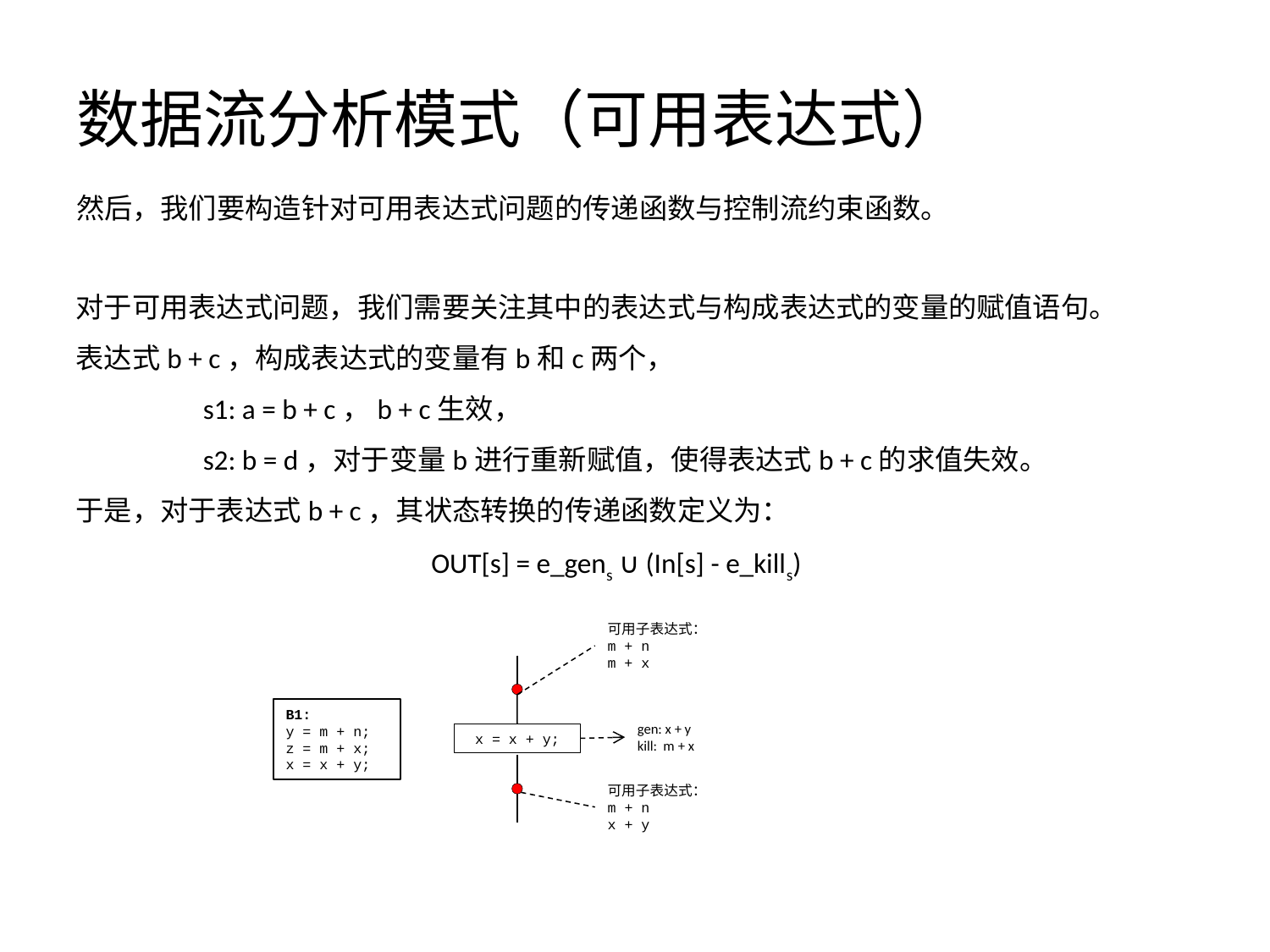

# 数据流分析模式（可用表达式）
然后，我们要构造针对可用表达式问题的传递函数与控制流约束函数。

对于可用表达式问题，我们需要关注其中的表达式与构成表达式的变量的赋值语句。
表达式b + c，构成表达式的变量有b和c两个，
	s1: a = b + c，b + c生效，
	s2: b = d，对于变量b进行重新赋值，使得表达式b + c的求值失效。
于是，对于表达式b + c，其状态转换的传递函数定义为：
OUT[s] = e_gens ∪ (In[s] - e_kills)
可用子表达式：
m + n
m + x

B1:
y = m + n;
z = m + x;
x = x + y;
gen: x + y
kill:  m + x
x = x + y;
可用子表达式：
m + n
x + y